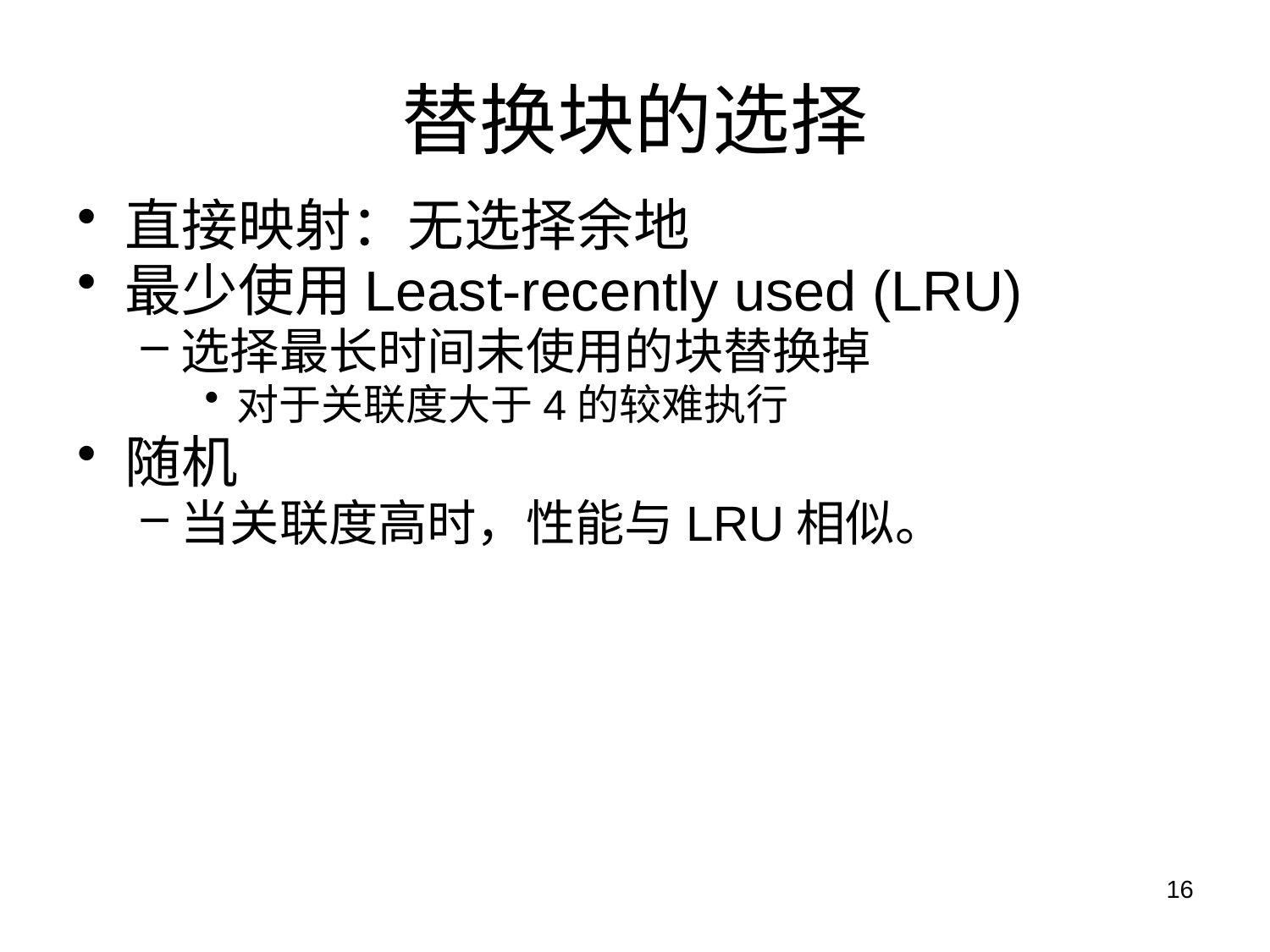

# 替换块的选择
直接映射：无选择余地
最少使用Least-recently used (LRU)
选择最长时间未使用的块替换掉
对于关联度大于4的较难执行
随机
当关联度高时，性能与LRU相似。
16